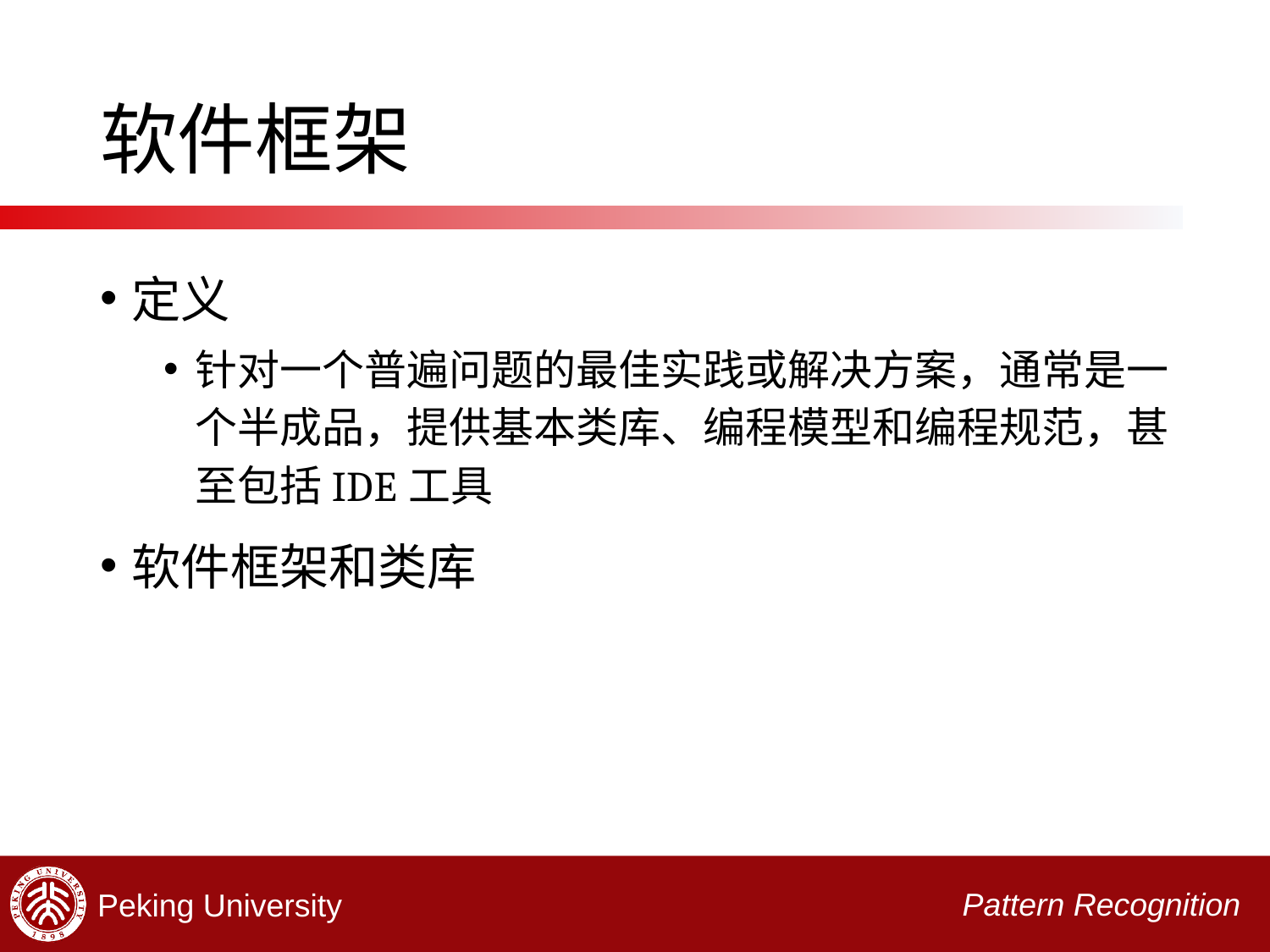

# 软件框架
定义
针对一个普遍问题的最佳实践或解决方案，通常是一个半成品，提供基本类库、编程模型和编程规范，甚至包括IDE工具
软件框架和类库